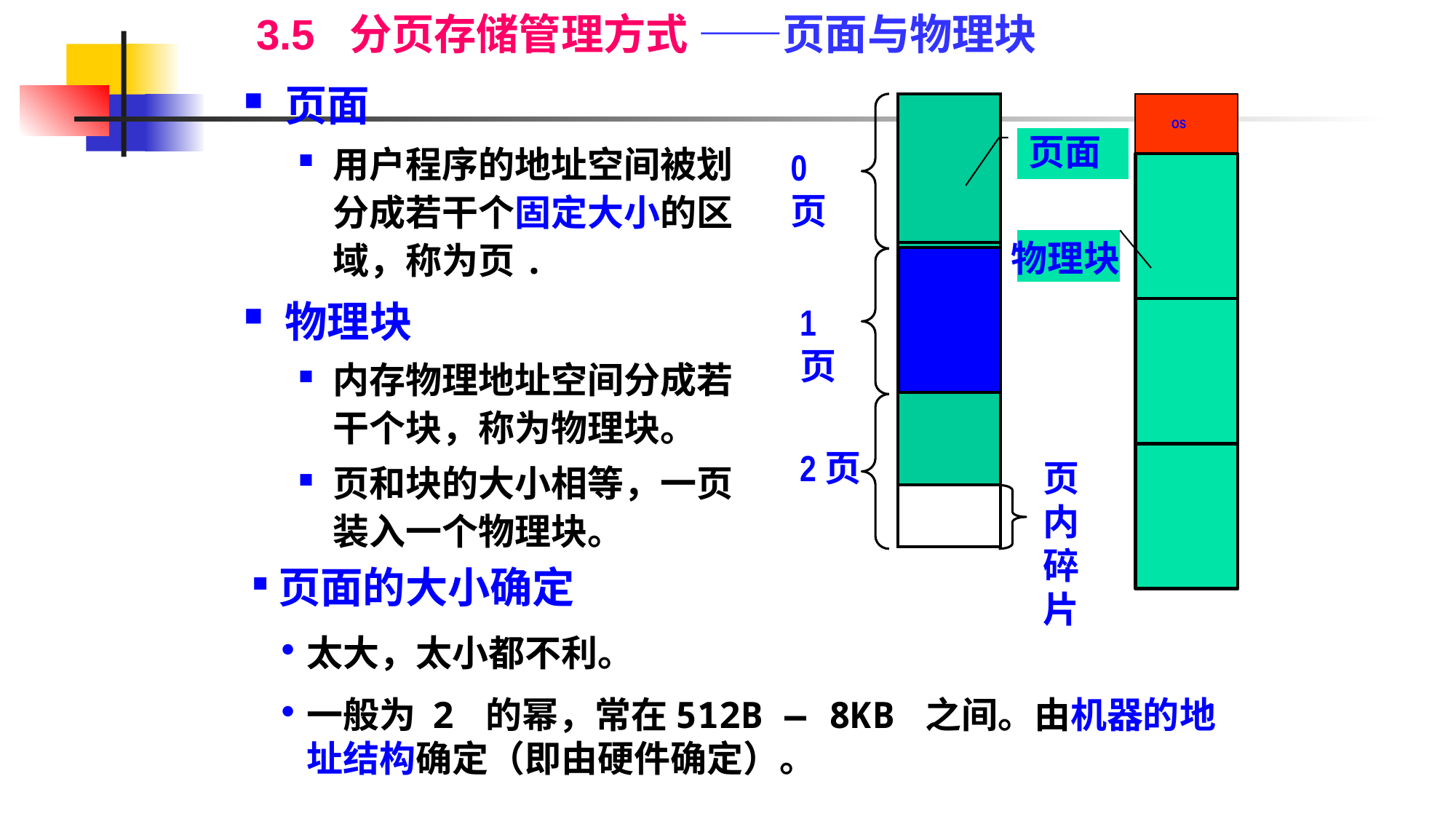

3.5  分页存储管理方式 ——页面与物理块
页面
用户程序的地址空间被划分成若干个固定大小的区域，称为页.
物理块
内存物理地址空间分成若干个块，称为物理块。
页和块的大小相等，一页装入一个物理块。

|  |
| --- |
|  |
|  |
|  |

OS
页面

0页

物理块

1页

2页

页内碎片

页面的大小确定
太大，太小都不利。
一般为 2 的幂，常在512B — 8KB 之间。由机器的地址结构确定（即由硬件确定）。